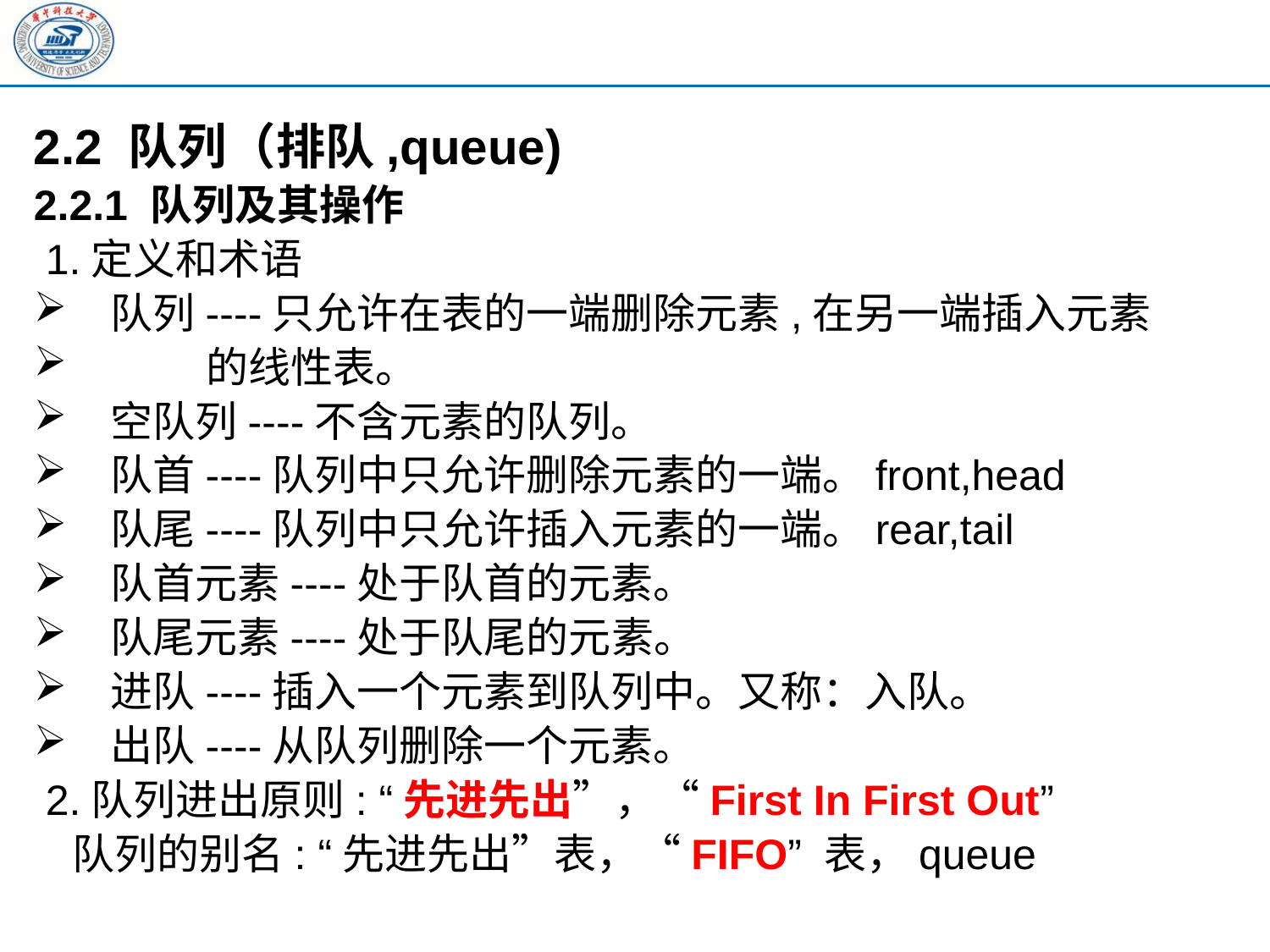

2.2 队列（排队,queue)
2.2.1 队列及其操作
 1.定义和术语
  队列----只允许在表的一端删除元素,在另一端插入元素
            的线性表。
  空队列----不含元素的队列。
  队首----队列中只允许删除元素的一端。front,head
  队尾----队列中只允许插入元素的一端。rear,tail
  队首元素----处于队首的元素。
  队尾元素----处于队尾的元素。
  进队----插入一个元素到队列中。又称：入队。
  出队----从队列删除一个元素。
 2.队列进出原则: “先进先出”，“First In First Out”
   队列的别名: “先进先出”表，“FIFO” 表，queue